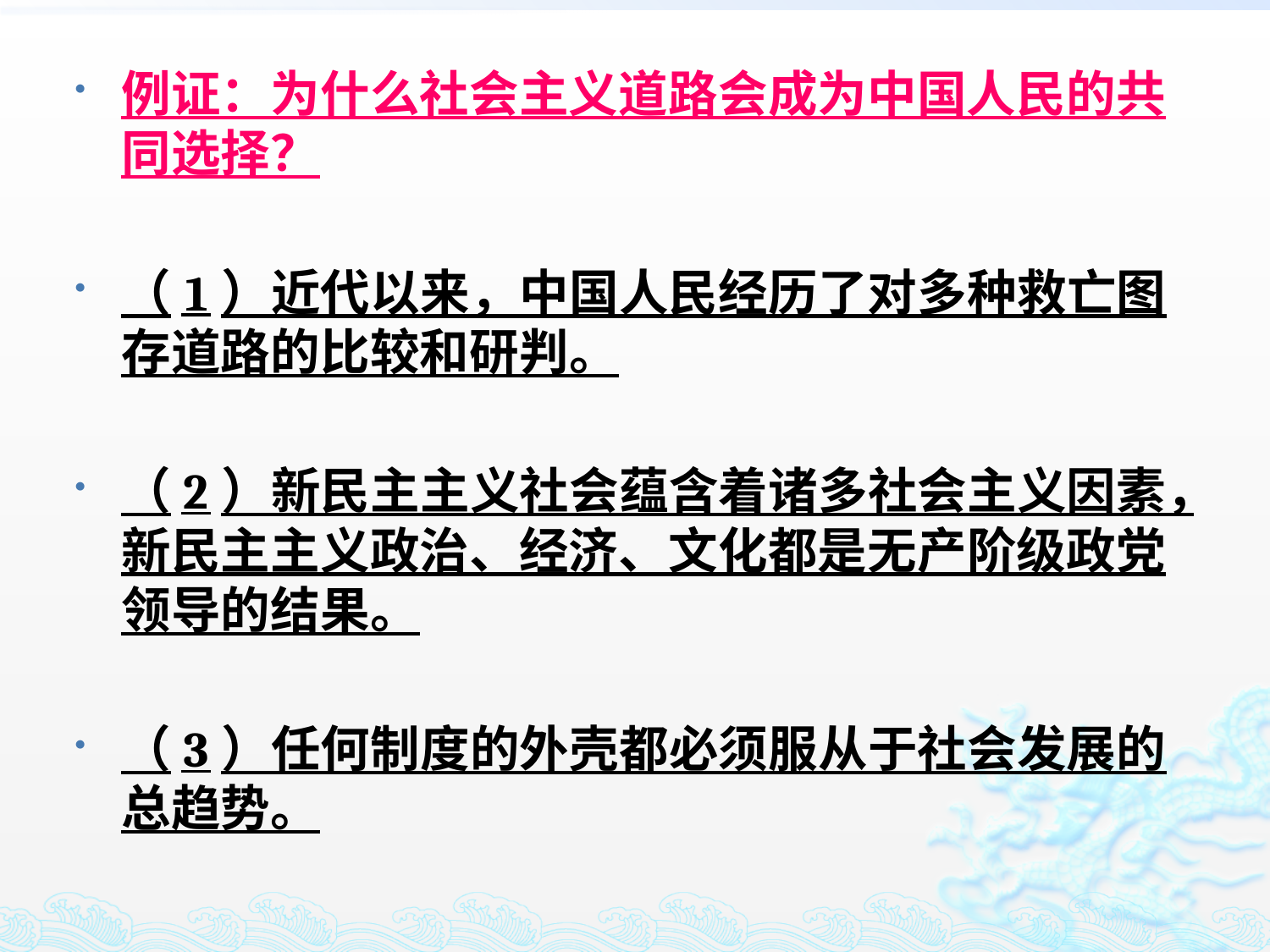

例证：为什么社会主义道路会成为中国人民的共同选择？

（1）近代以来，中国人民经历了对多种救亡图存道路的比较和研判。

（2）新民主主义社会蕴含着诸多社会主义因素，新民主主义政治、经济、文化都是无产阶级政党领导的结果。

（3）任何制度的外壳都必须服从于社会发展的总趋势。